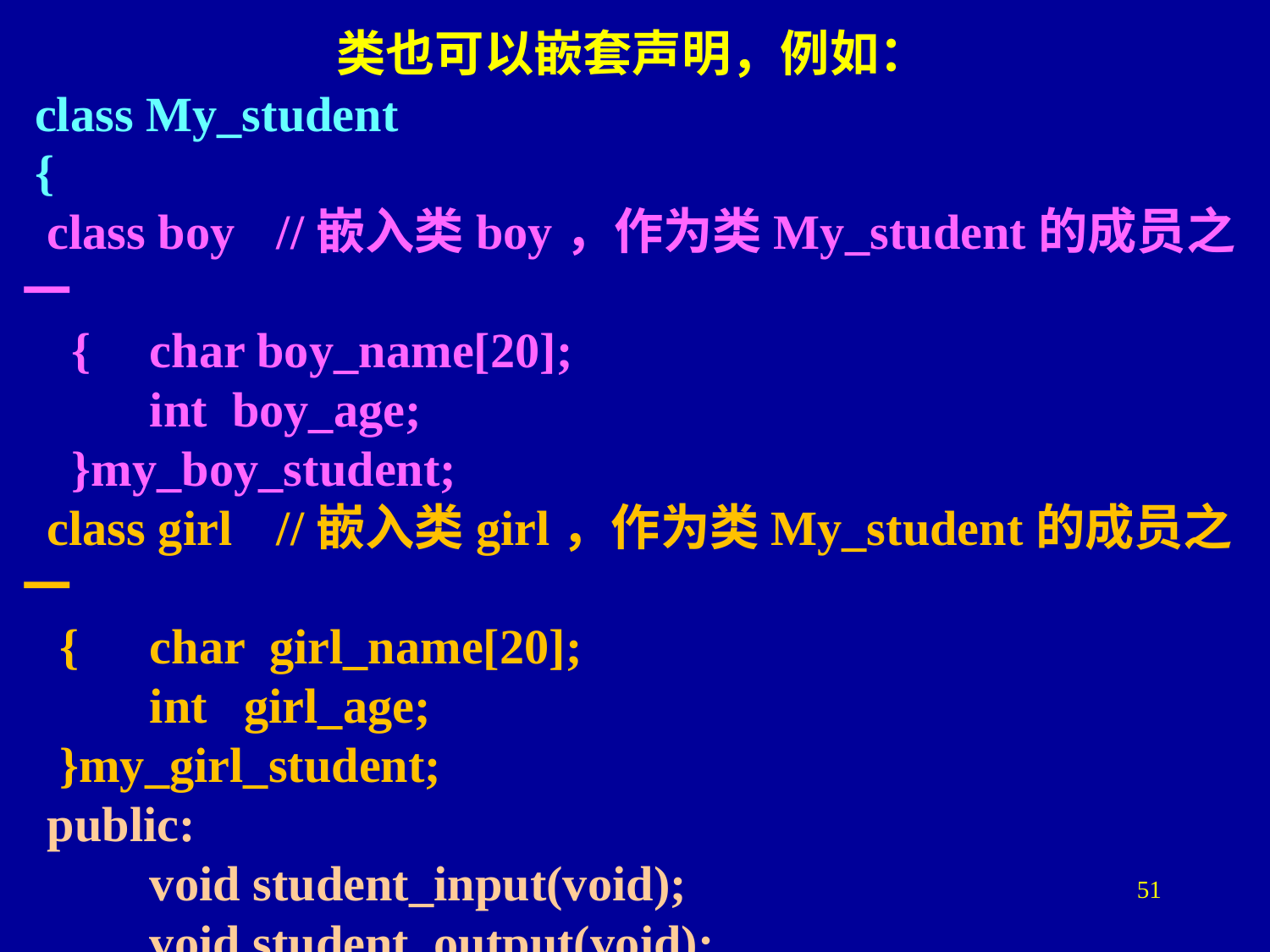

类也可以嵌套声明，例如：
 class My_student
 {
  class boy	//嵌入类boy，作为类My_student的成员之一
    {	char boy_name[20];
	int  boy_age;
    }my_boy_student;
  class girl	//嵌入类girl，作为类My_student的成员之一
   {	char  girl_name[20];
	int   girl_age;
   }my_girl_student;
  public:
	void student_input(void);
	void student_output(void);
};

51